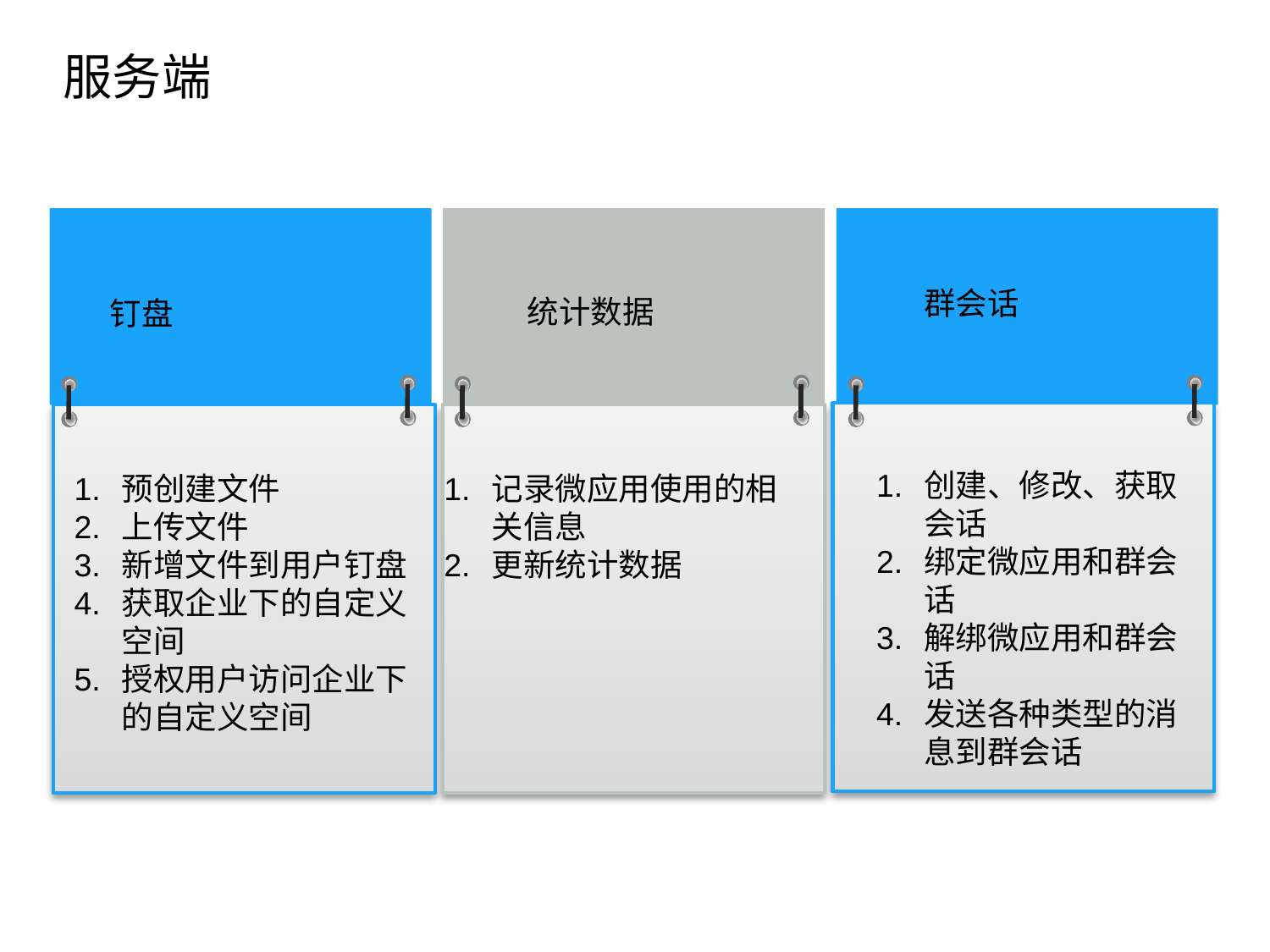

服务端

点击添加文本
群会话
统计数据
钉盘

点击添加文本

记录微应用使用的相关信息
更新统计数据

创建、修改、获取会话
绑定微应用和群会话
解绑微应用和群会话
发送各种类型的消息到群会话

预创建文件
上传文件
新增文件到用户钉盘
获取企业下的自定义空间
授权用户访问企业下的自定义空间
点击添加文本
点击添加文本